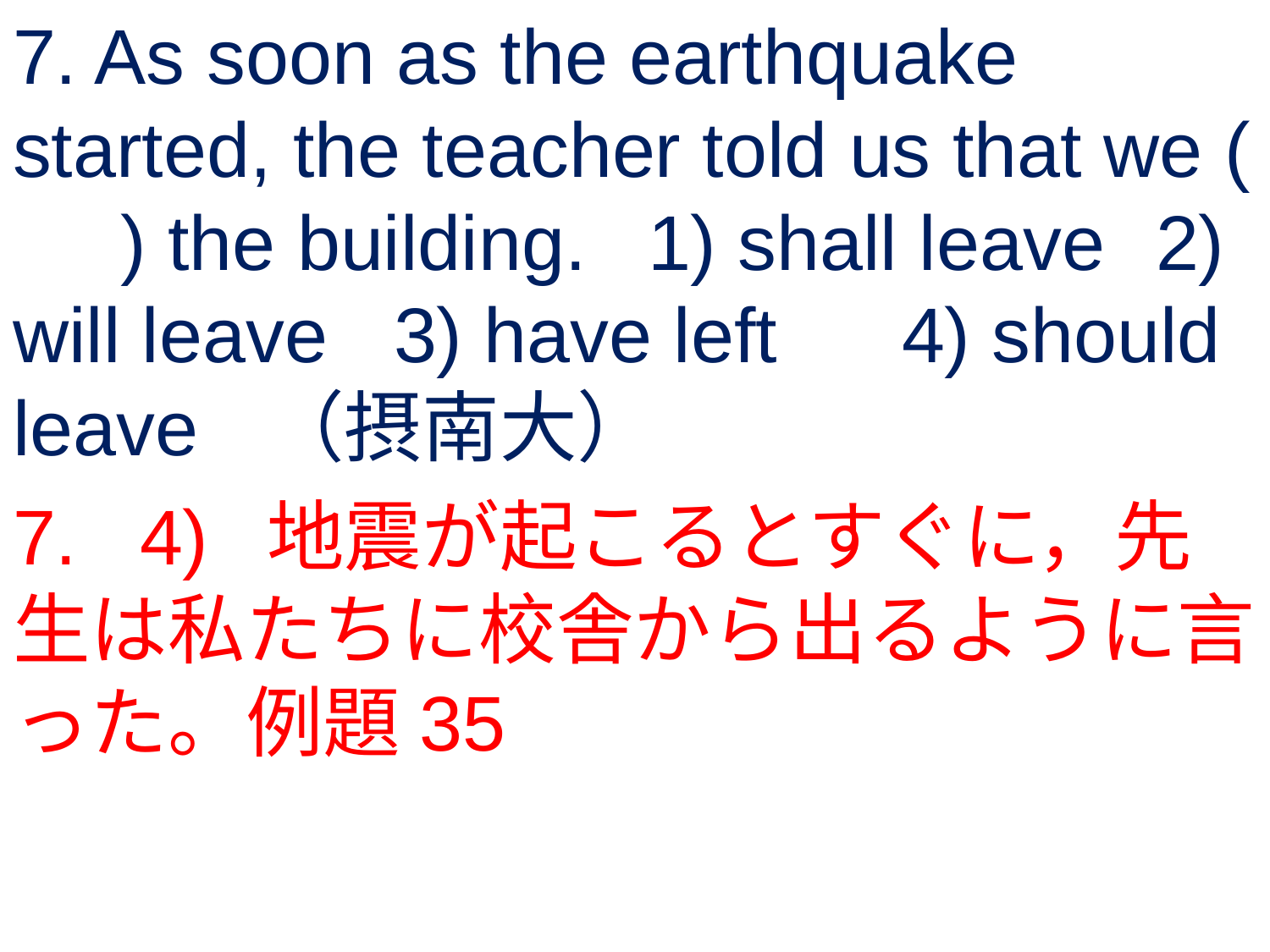

# 7. As soon as the earthquake started, the teacher told us that we (      ) the building.	1) shall leave	2) will leave	3) have left	4) should leave	（摂南大）
7.	4) 	地震が起こるとすぐに，先生は私たちに校舎から出るように言った。例題35